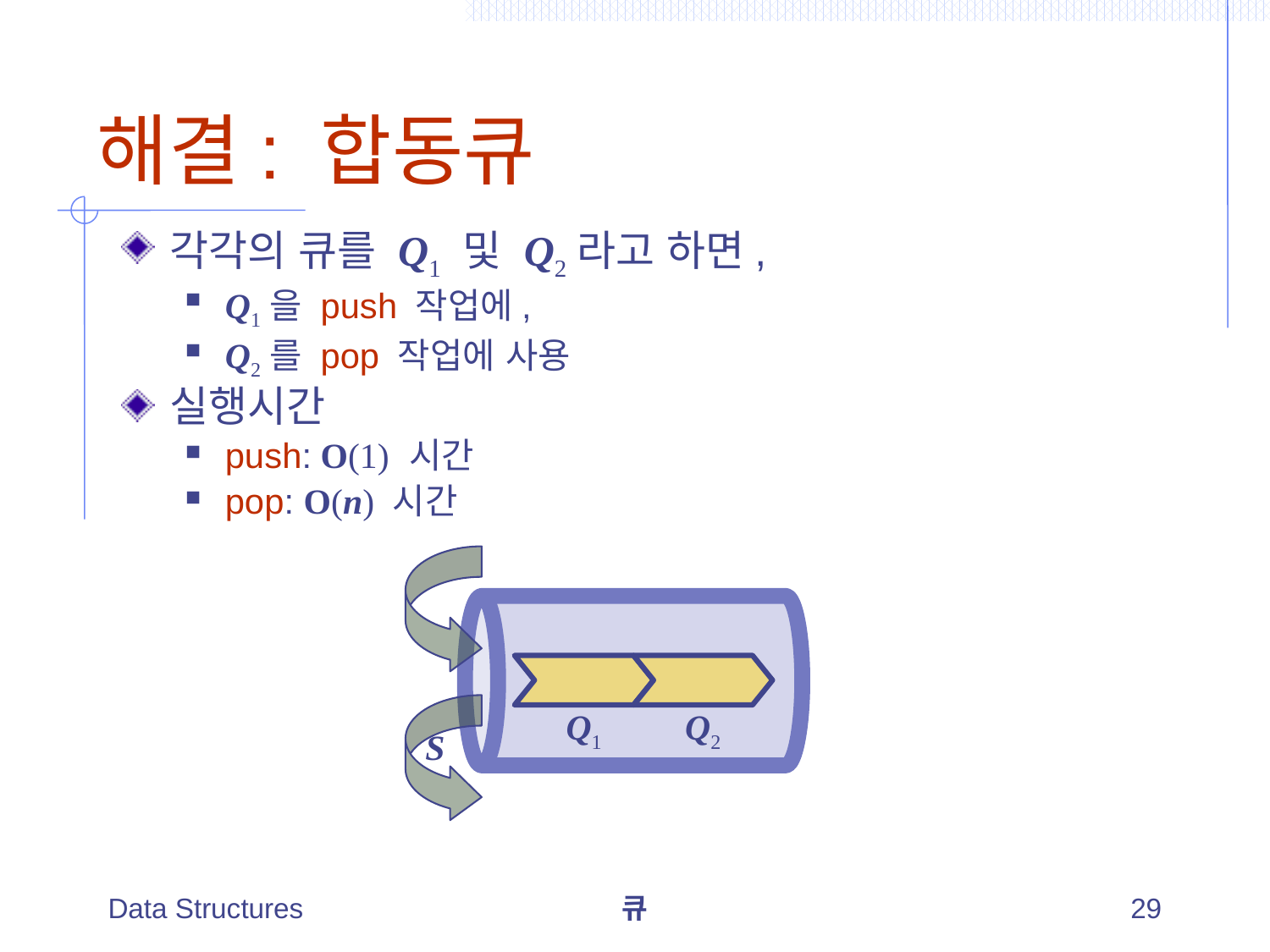

# 해결: 합동큐
각각의 큐를 Q1 및 Q2라고 하면,
Q1을 push 작업에,
Q2를 pop 작업에 사용
실행시간
push: O(1) 시간
pop: O(n) 시간

Q1
Q2

S
Data Structures
큐
29